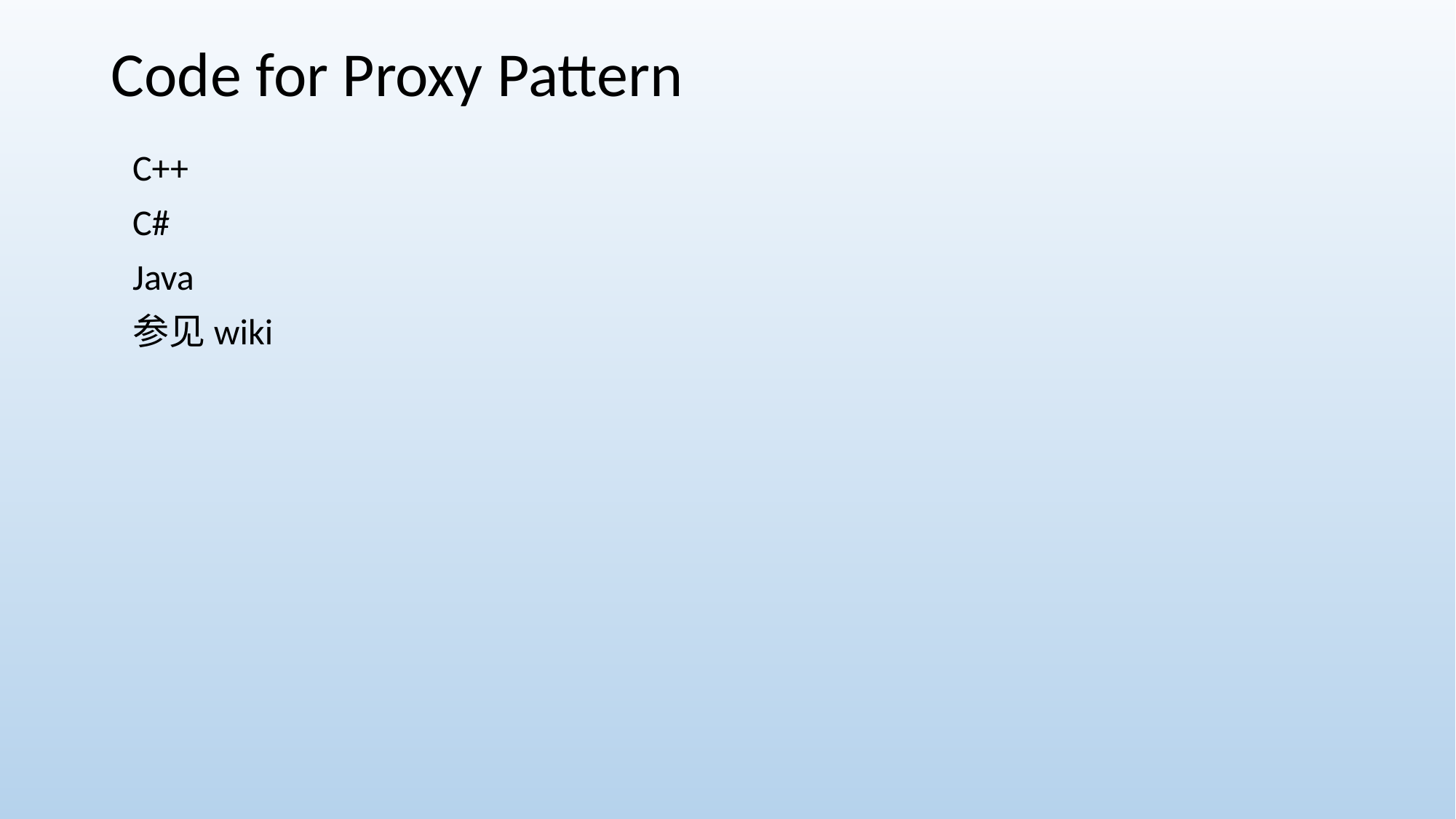

# Code for Proxy Pattern
C++
C#
Java
参见wiki